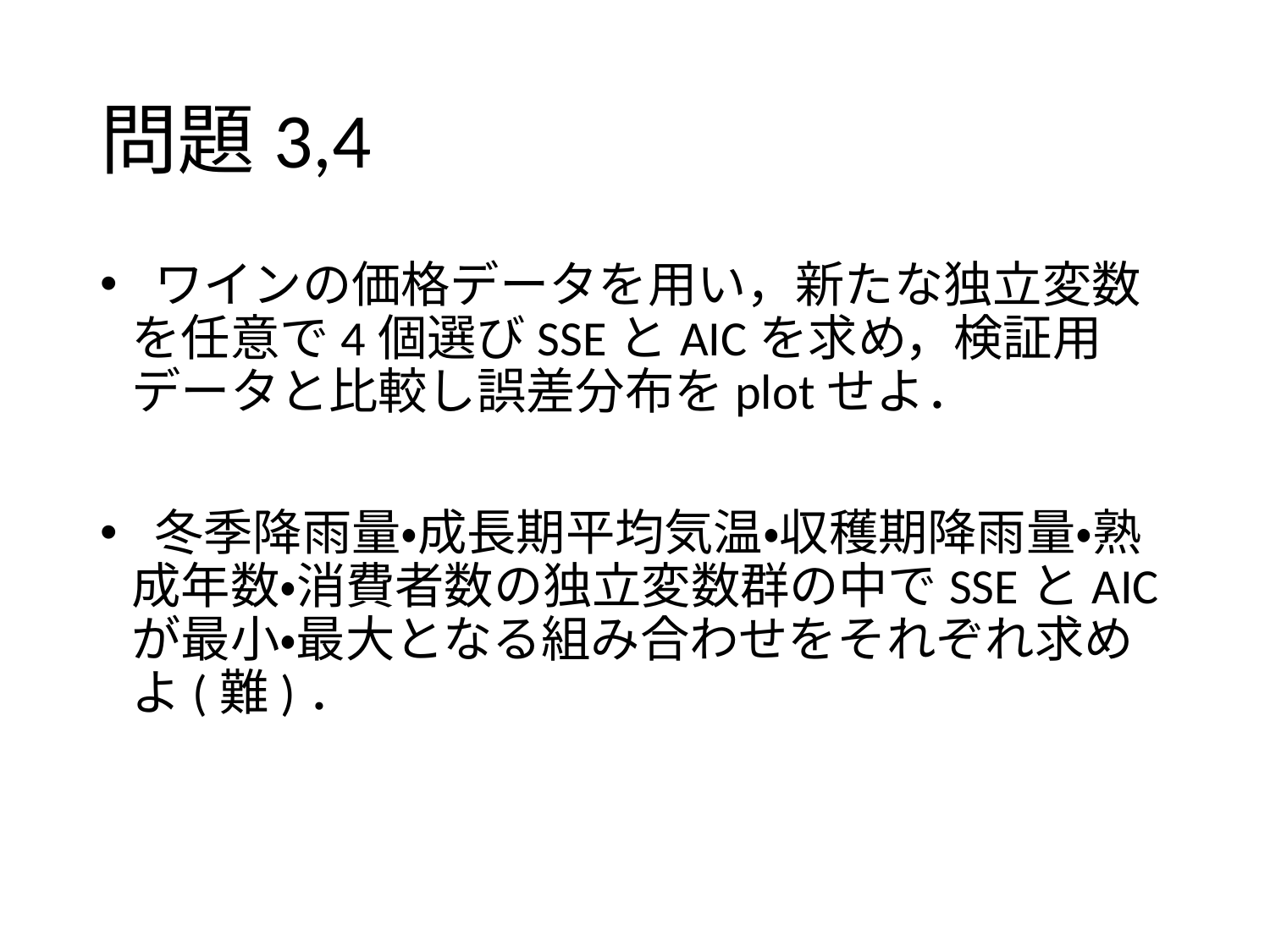

# 問題3,4
 ワインの価格データを用い，新たな独立変数を任意で4個選びSSEとAICを求め，検証用データと比較し誤差分布をplotせよ．

 冬季降雨量・成長期平均気温・収穫期降雨量・熟成年数・消費者数の独立変数群の中でSSEとAICが最小・最大となる組み合わせをそれぞれ求めよ(難)．